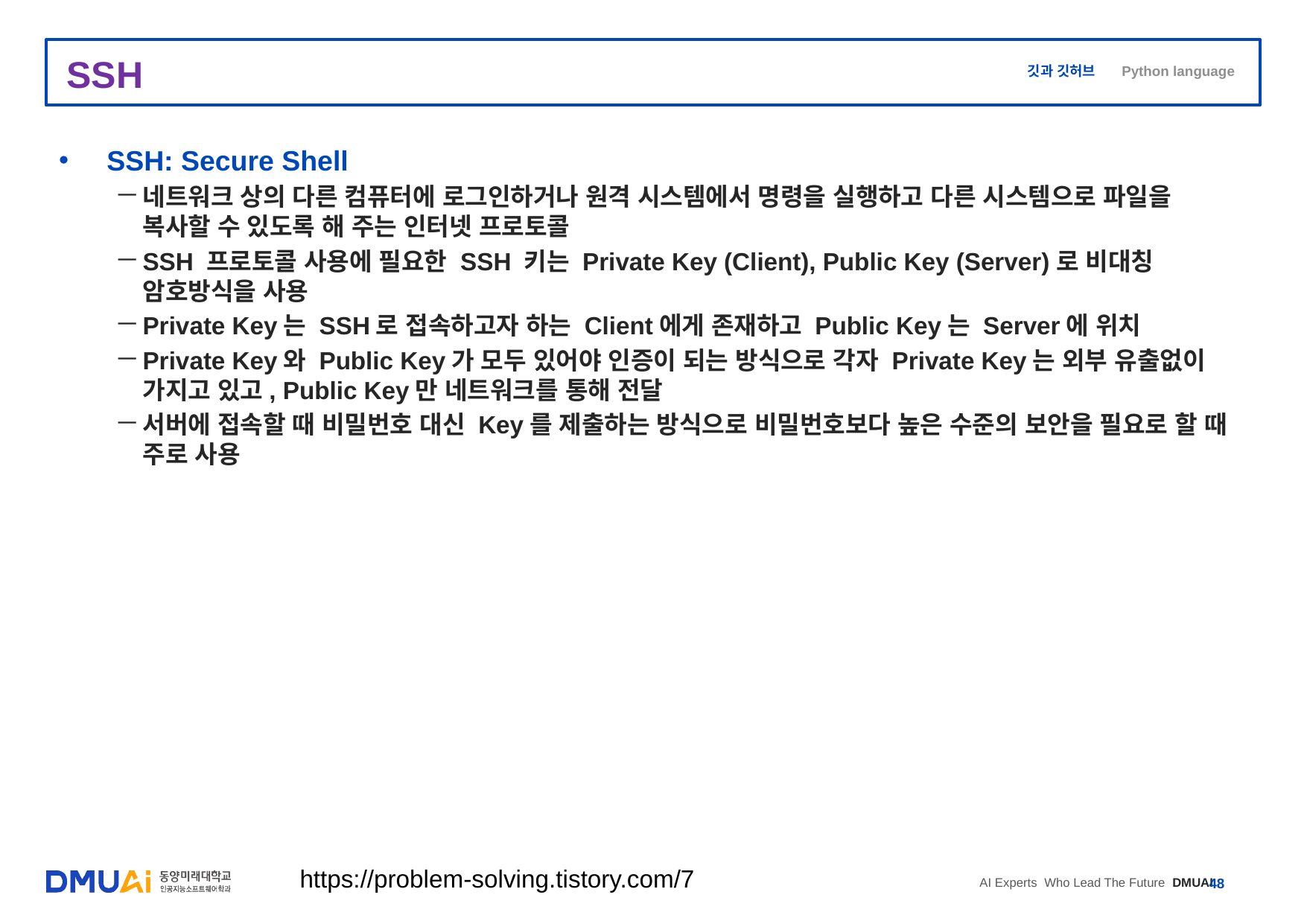

# SSH
SSH: Secure Shell
네트워크 상의 다른 컴퓨터에 로그인하거나 원격 시스템에서 명령을 실행하고 다른 시스템으로 파일을 복사할 수 있도록 해 주는 인터넷 프로토콜
SSH 프로토콜 사용에 필요한 SSH 키는 Private Key (Client), Public Key (Server)로 비대칭 암호방식을 사용
Private Key는 SSH로 접속하고자 하는 Client에게 존재하고 Public Key는 Server에 위치
Private Key와 Public Key가 모두 있어야 인증이 되는 방식으로 각자 Private Key는 외부 유출없이 가지고 있고, Public Key만 네트워크를 통해 전달
서버에 접속할 때 비밀번호 대신 Key를 제출하는 방식으로 비밀번호보다 높은 수준의 보안을 필요로 할 때 주로 사용

https://problem-solving.tistory.com/7